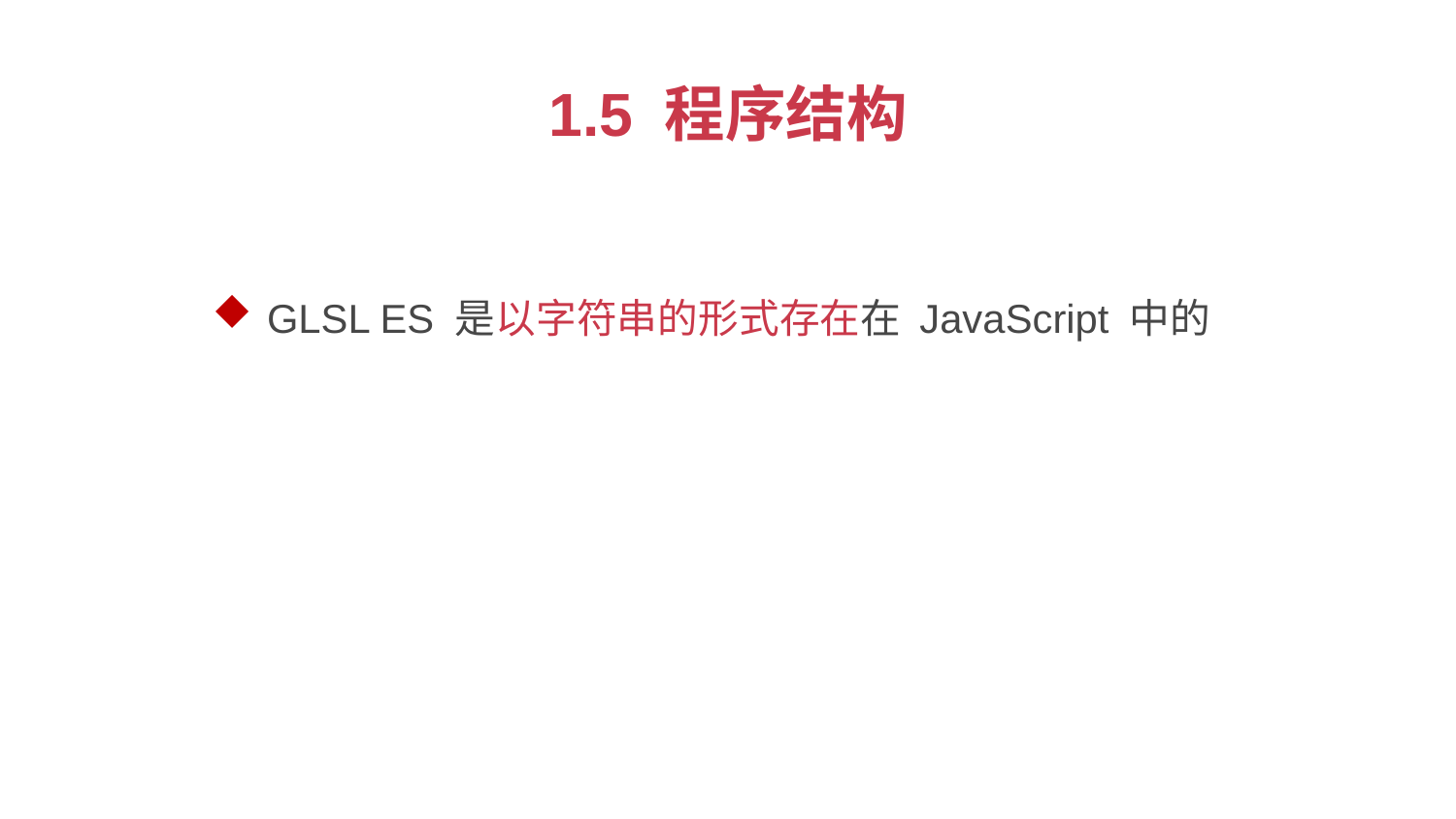

1.5 程序结构
GLSL ES 是以字符串的形式存在在 JavaScript 中的